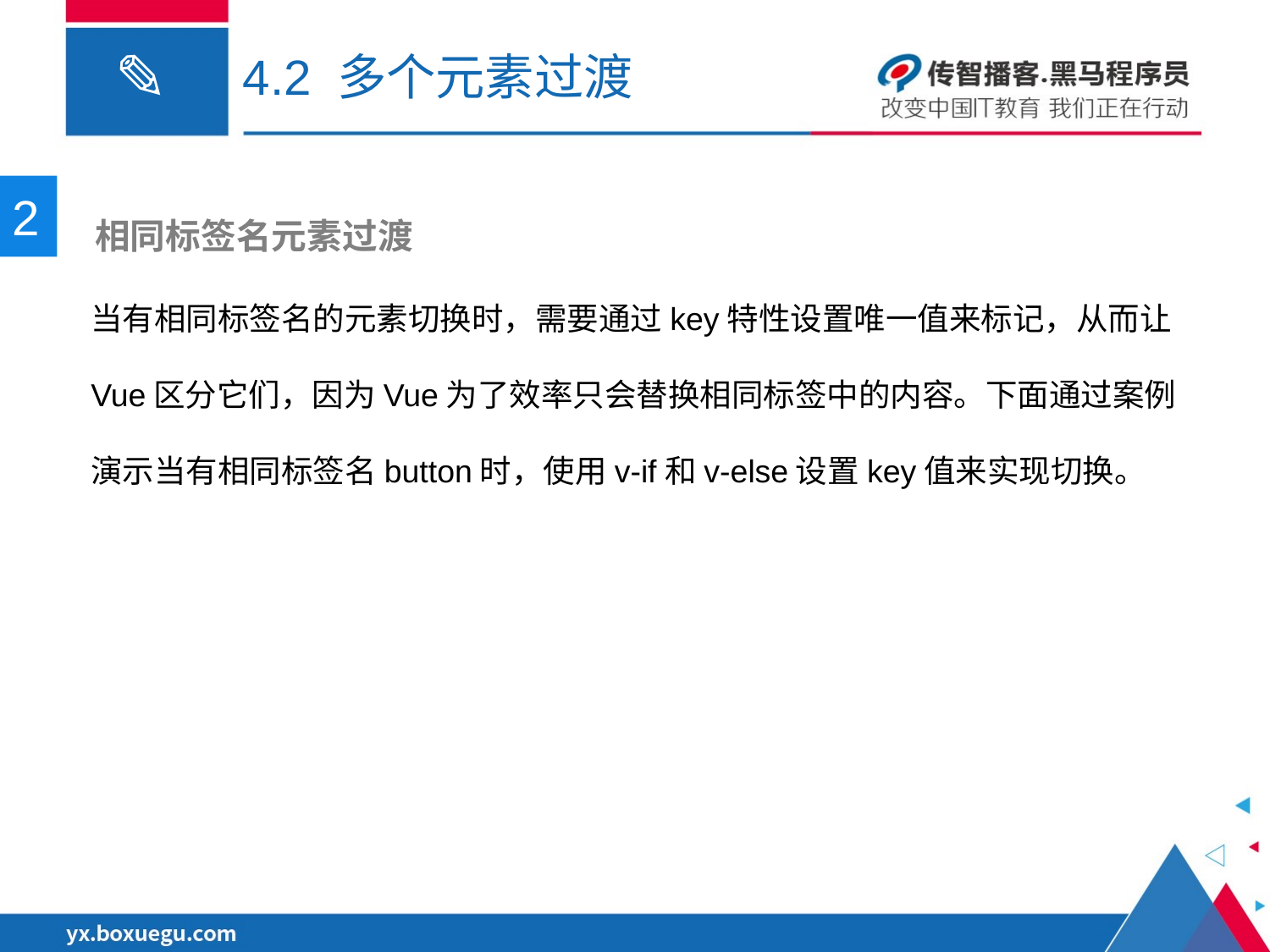

# 4.2 多个元素过渡

2
  相同标签名元素过渡
当有相同标签名的元素切换时，需要通过key特性设置唯一值来标记，从而让Vue区分它们，因为Vue为了效率只会替换相同标签中的内容。下面通过案例演示当有相同标签名button时，使用v-if和v-else设置key值来实现切换。